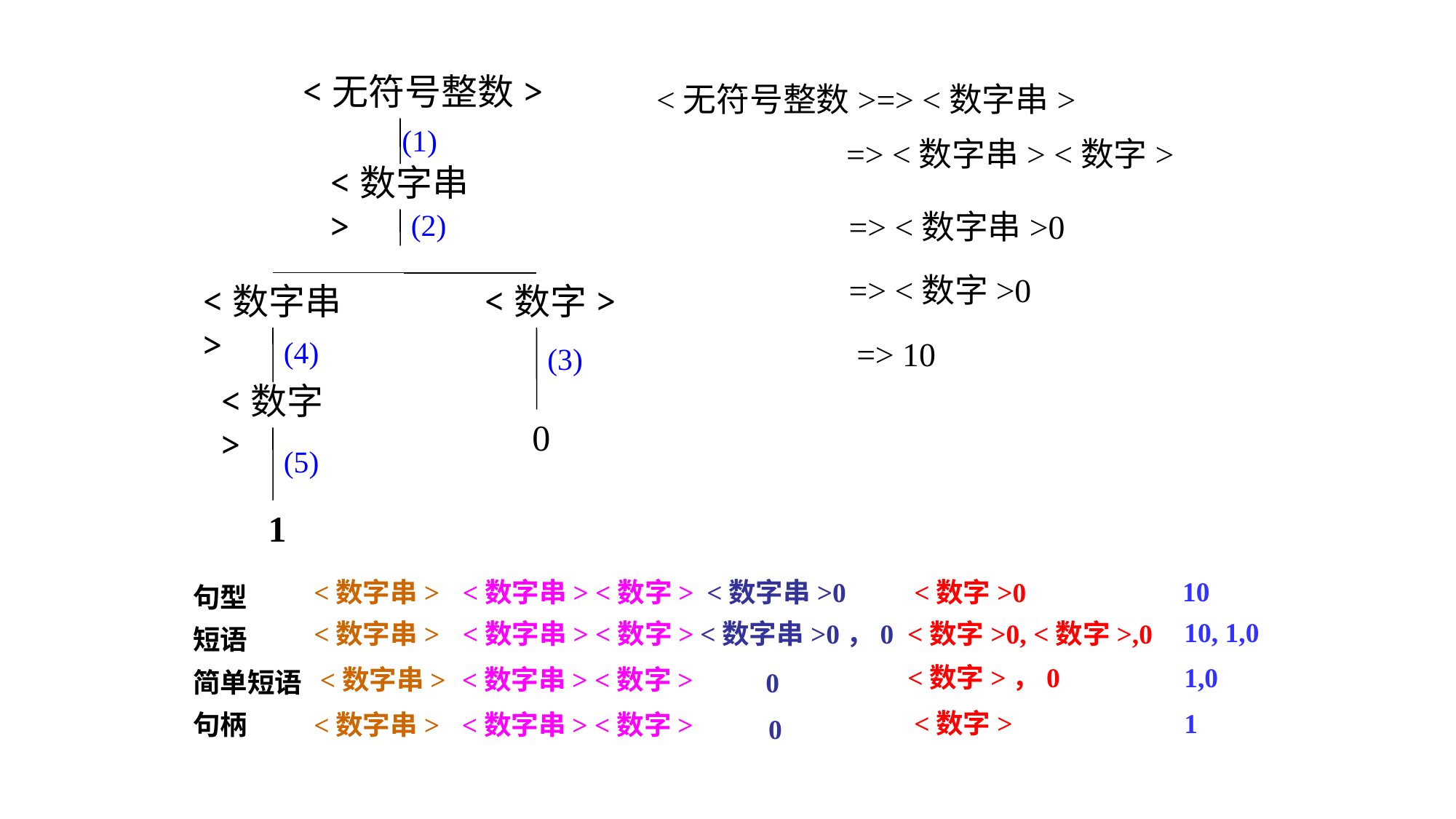

<无符号整数>
<无符号整数>=> <数字串>
(1)

=> <数字串> <数字>
<数字串>
(2)

=> <数字串>0
=> <数字>0
<数字串>
<数字>
(4)

(3)
=> 10
<数字>
0

(5)
1
句型
短语
简单短语
句柄
10
<数字串>
<数字串> <数字>
<数字串>0
<数字>0
10, 1,0
<数字串>
<数字串> <数字>
<数字串>0，0
<数字>0, <数字>,0
<数字>，0
1,0
<数字串>
<数字串> <数字>
0
<数字>
1
<数字串>
<数字串> <数字>
0